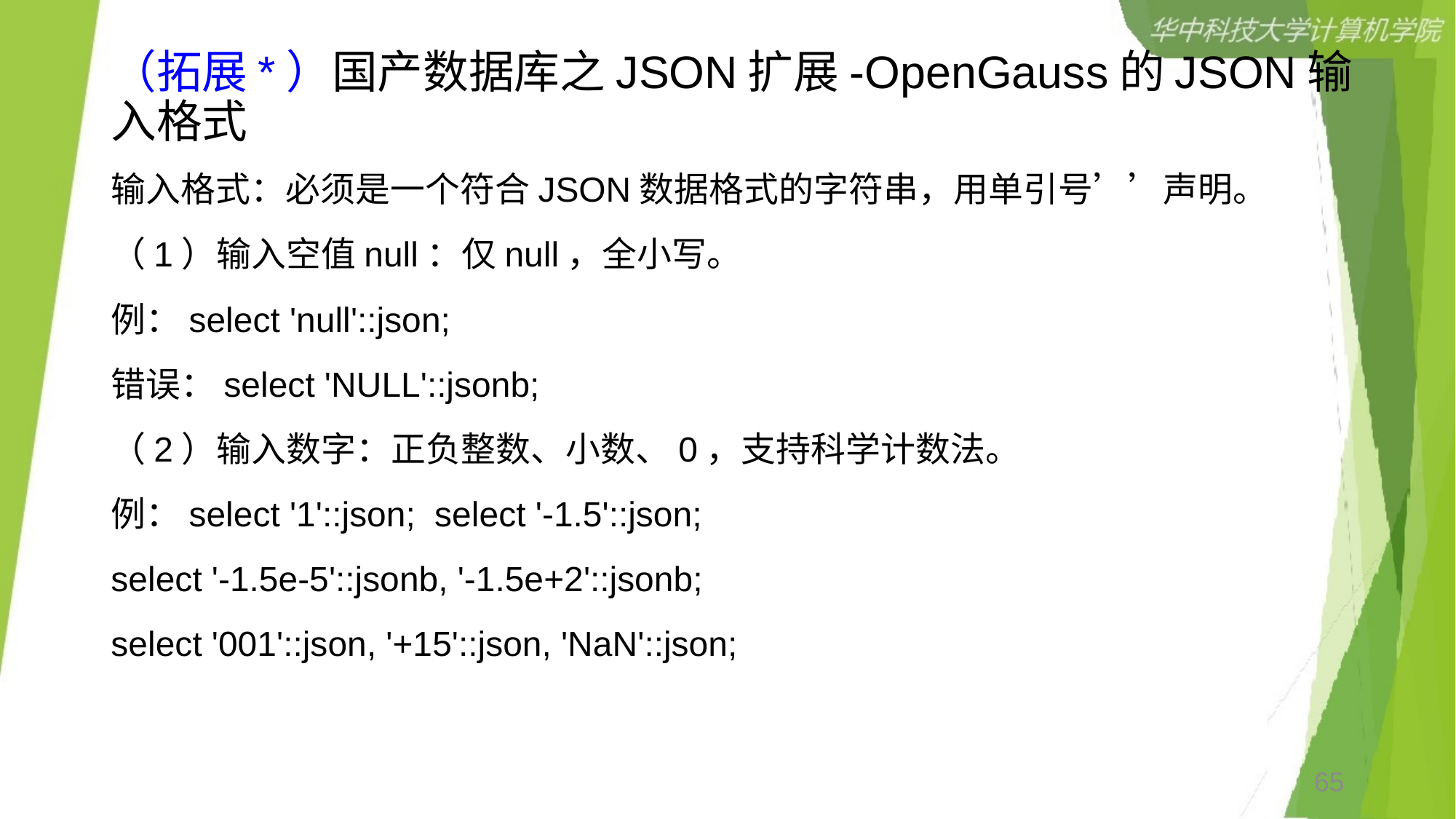

# （拓展*）国产数据库之JSON扩展-OpenGauss的JSON输入格式
输入格式：必须是一个符合JSON数据格式的字符串，用单引号’’声明。
（1）输入空值null：仅null，全小写。
例：select 'null'::json;
错误：select 'NULL'::jsonb;
（2）输入数字：正负整数、小数、0，支持科学计数法。
例：select '1'::json;  select '-1.5'::json;
select '-1.5e-5'::jsonb, '-1.5e+2'::jsonb;
select '001'::json, '+15'::json, 'NaN'::json;
65